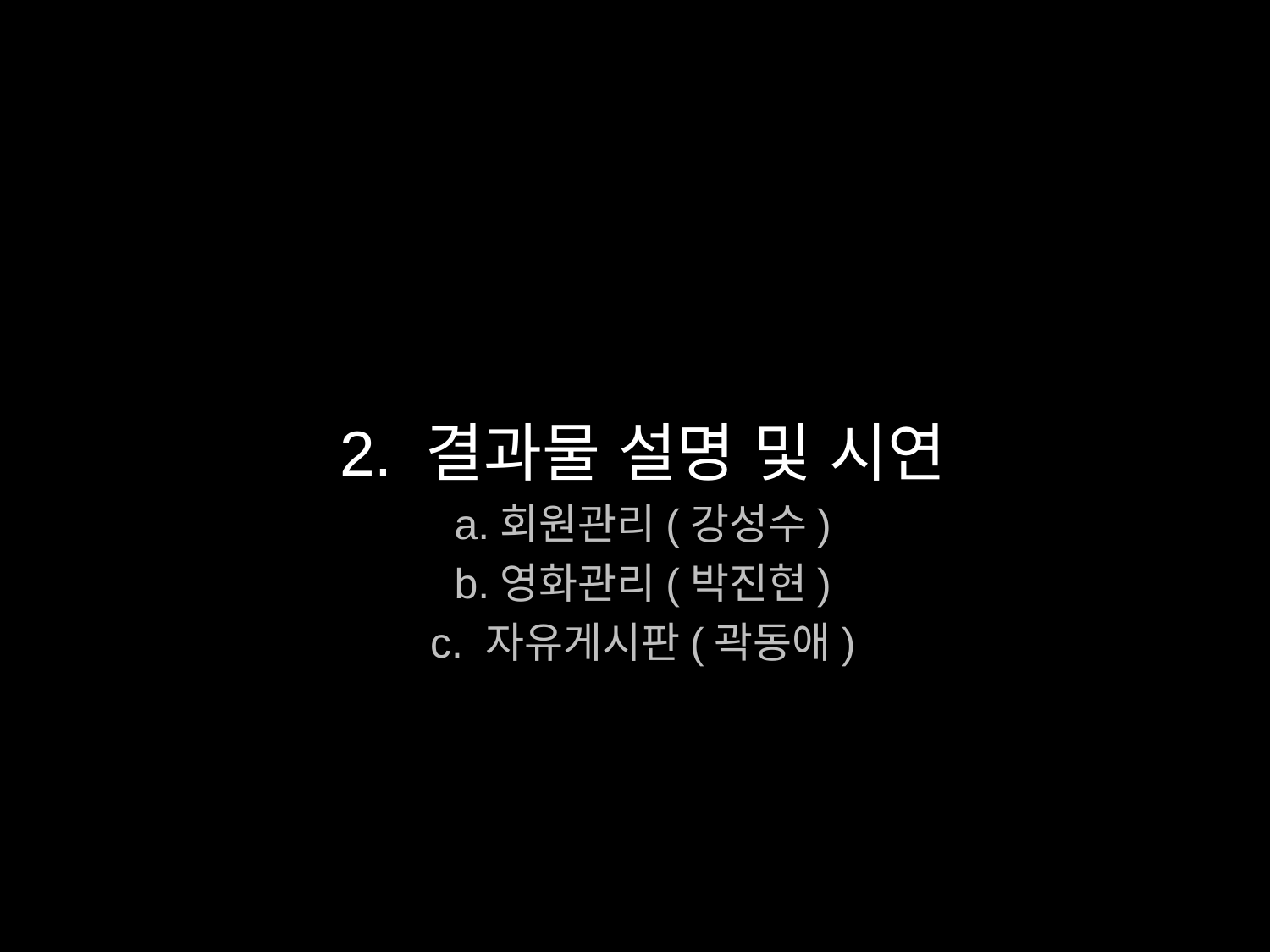

2. 결과물 설명 및 시연
a.회원관리(강성수)
b.영화관리(박진현)
c. 자유게시판(곽동애)